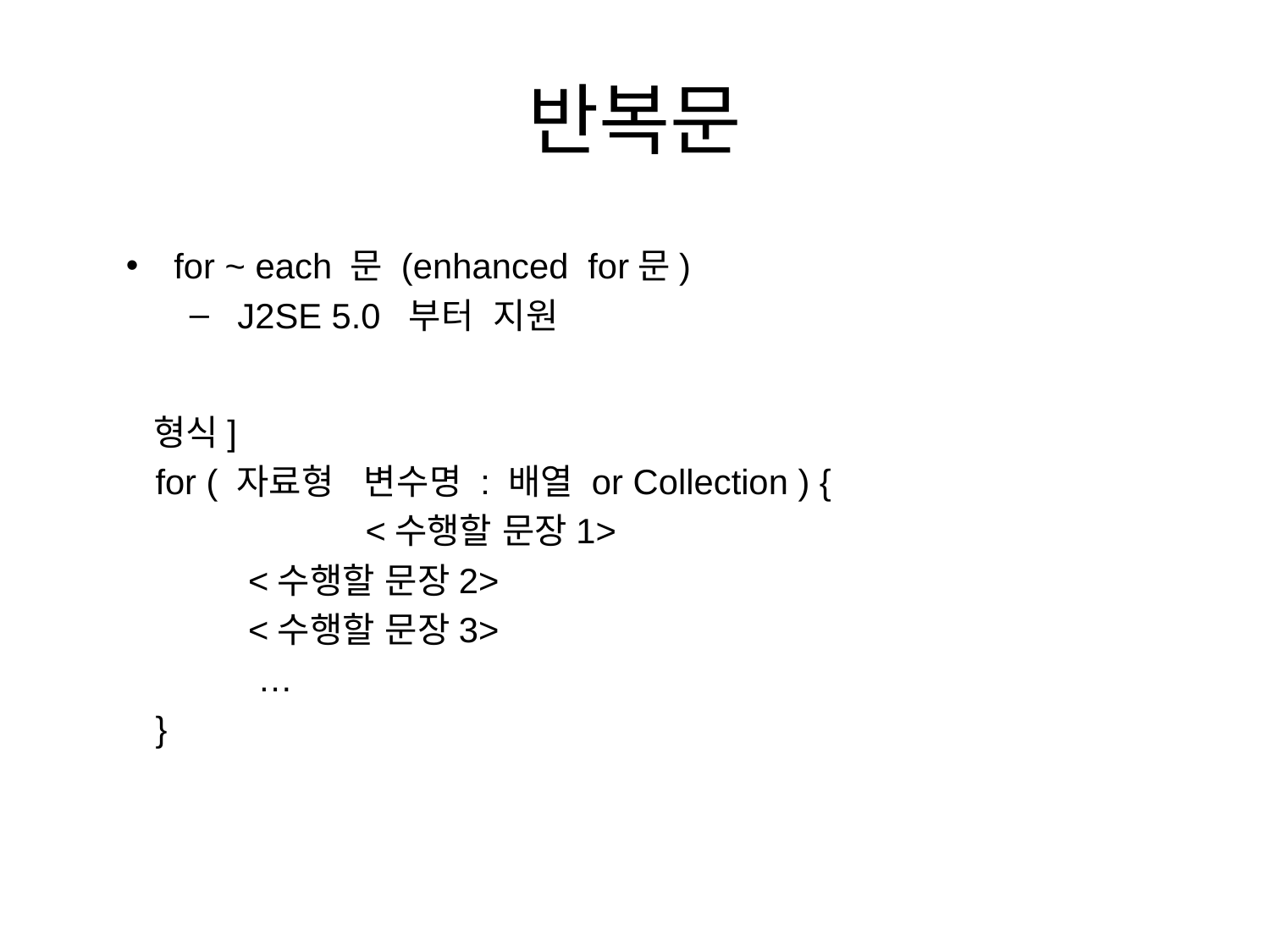

# 반복문
for ~ each 문 (enhanced  for문)
J2SE 5.0  부터  지원

형식]
   for ( 자료형   변수명 : 배열 or Collection ) {
	     <수행할 문장1>
      <수행할 문장2>
      <수행할 문장3>
       …
   }